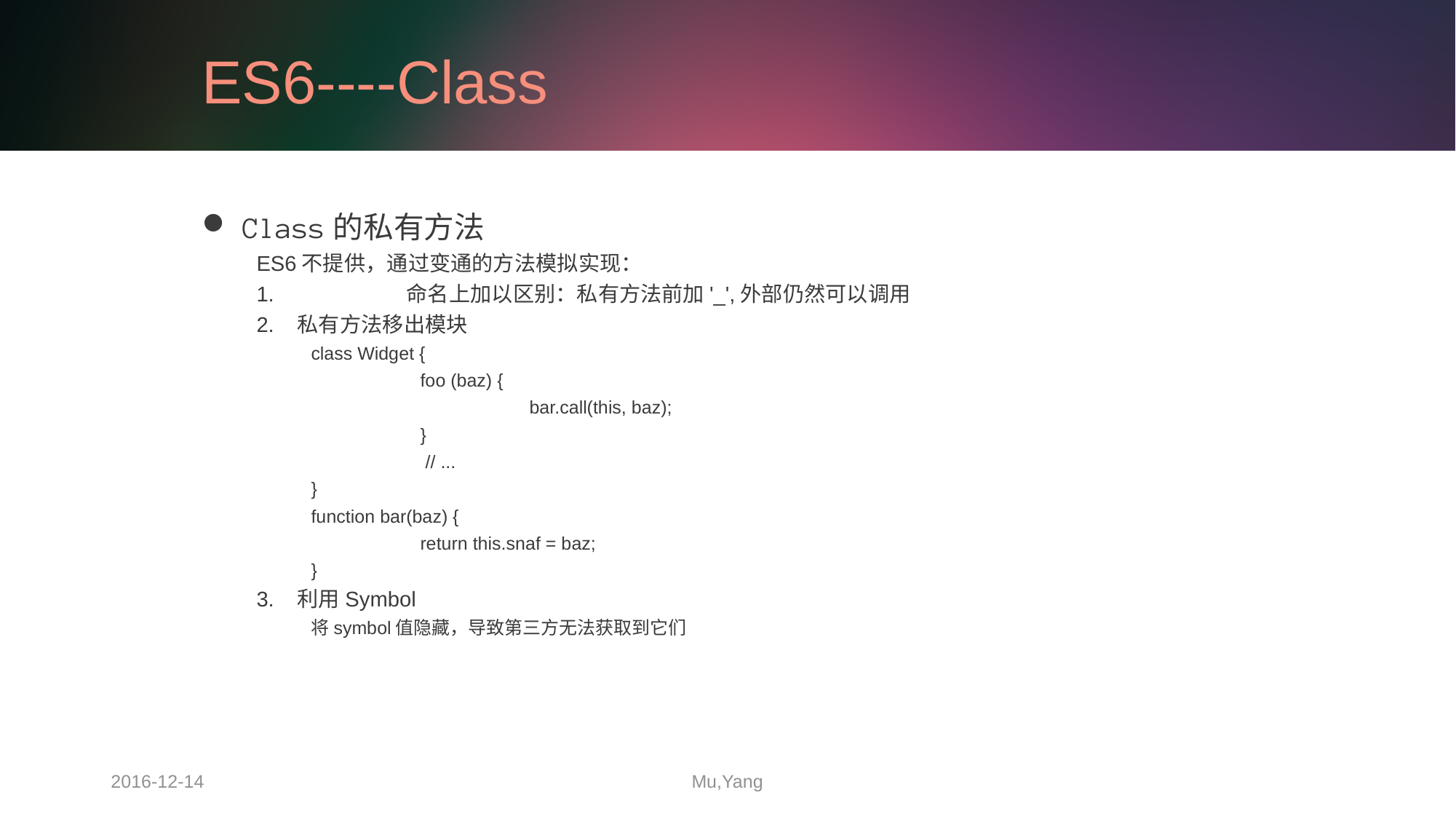

# ES6----Class
Class的私有方法
ES6不提供，通过变通的方法模拟实现：
	命名上加以区别：私有方法前加'_',外部仍然可以调用
私有方法移出模块
class Widget {
  	foo (baz) {
    		bar.call(this, baz);
  	}
	 // ...
}
function bar(baz) {
  	return this.snaf = baz;
}
利用Symbol
将symbol值隐藏，导致第三方无法获取到它们
2016-12-14
Mu,Yang
134